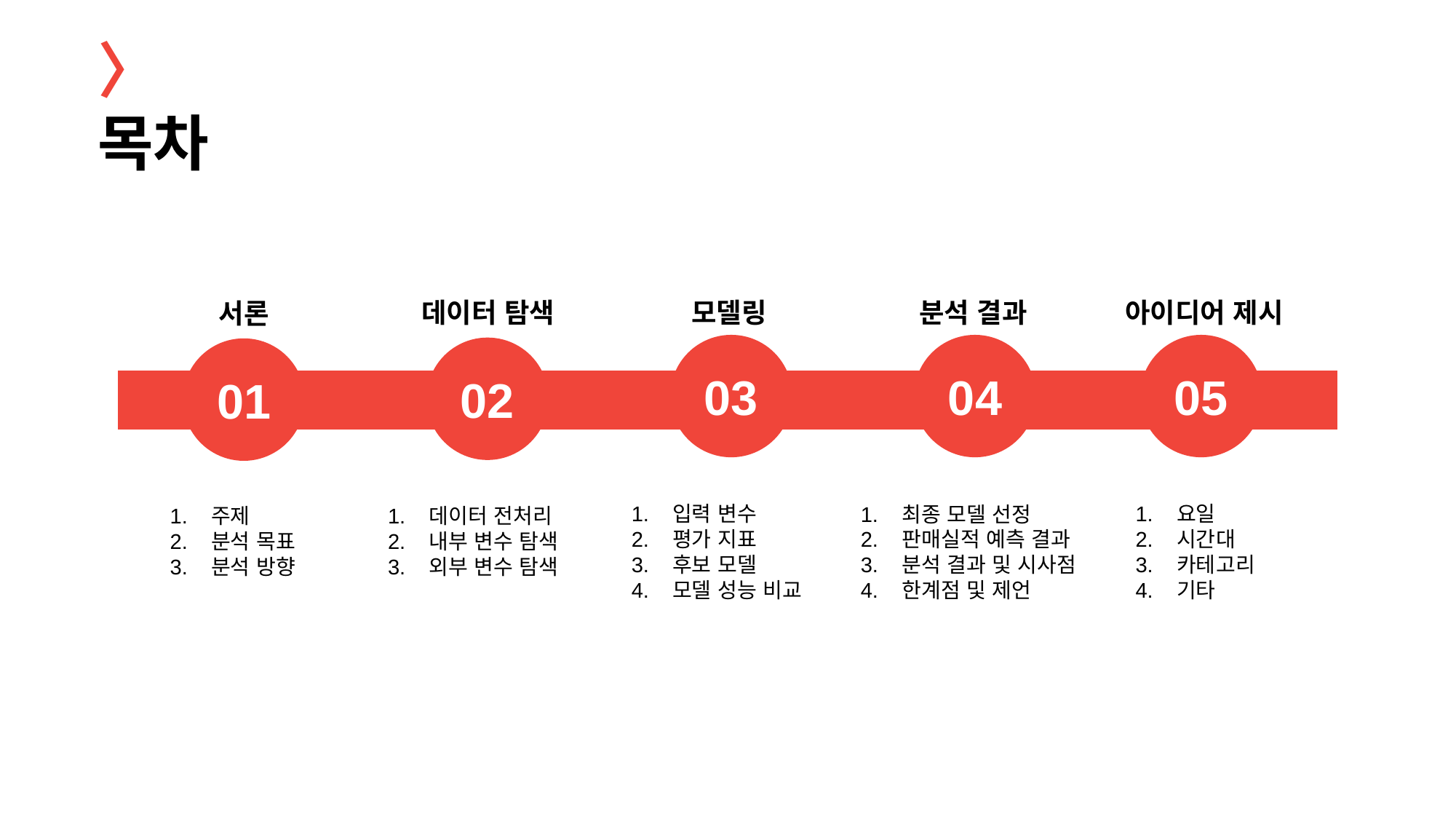

〉 목차
아이디어 제시
모델링
데이터 탐색
분석 결과
서론
04
03
05
02
01

요일
시간대
카테고리
기타

입력 변수
평가 지표
후보 모델
모델 성능 비교

최종 모델 선정
판매실적 예측 결과
분석 결과 및 시사점
한계점 및 제언
데이터 전처리
내부 변수 탐색
외부 변수 탐색

주제
분석 목표
분석 방향